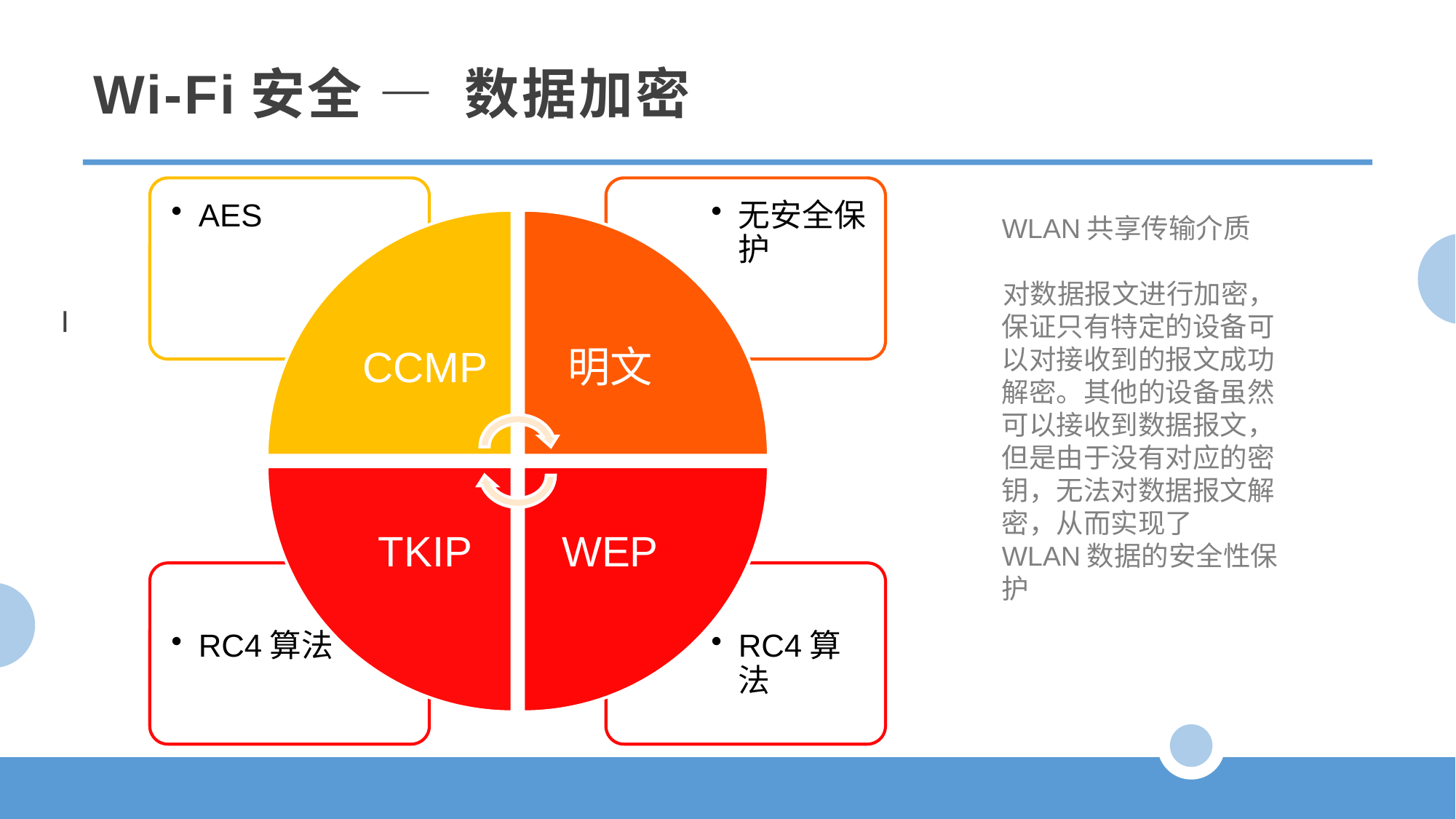

Wi-Fi安全 —  数据加密

RC4算法
RC4算法
无安全保护
AES
CCMP
明文
WEP
TKIP
I
WLAN共享传输介质

对数据报文进行加密，保证只有特定的设备可以对接收到的报文成功解密。其他的设备虽然可以接收到数据报文，但是由于没有对应的密钥，无法对数据报文解密，从而实现了 WLAN数据的安全性保护